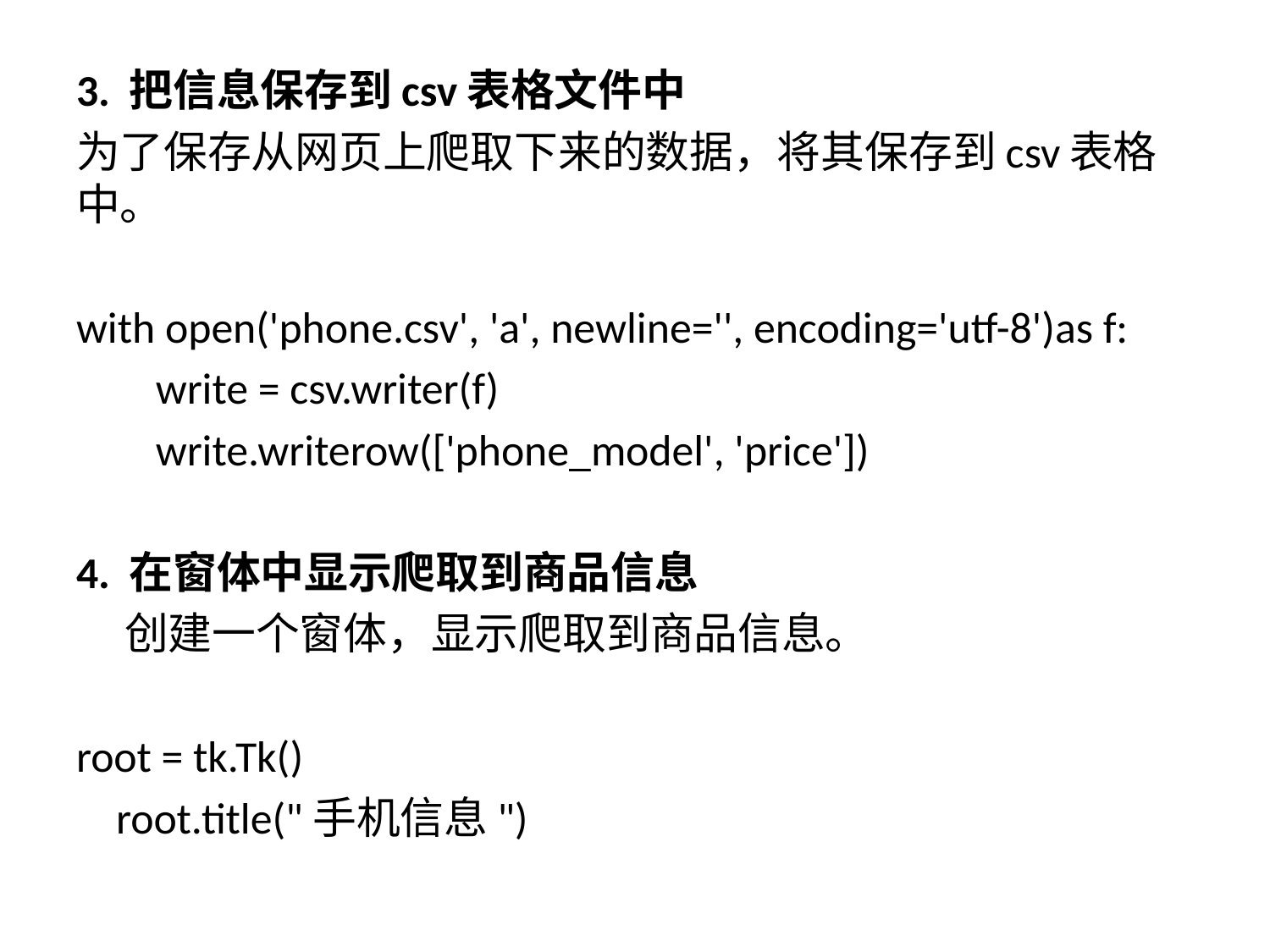

3. 把信息保存到csv表格文件中
为了保存从网页上爬取下来的数据，将其保存到csv表格中。

with open('phone.csv', 'a', newline='', encoding='utf-8')as f:
        write = csv.writer(f)
        write.writerow(['phone_model', 'price'])

4. 在窗体中显示爬取到商品信息
    创建一个窗体，显示爬取到商品信息。

root = tk.Tk()
    root.title("手机信息")